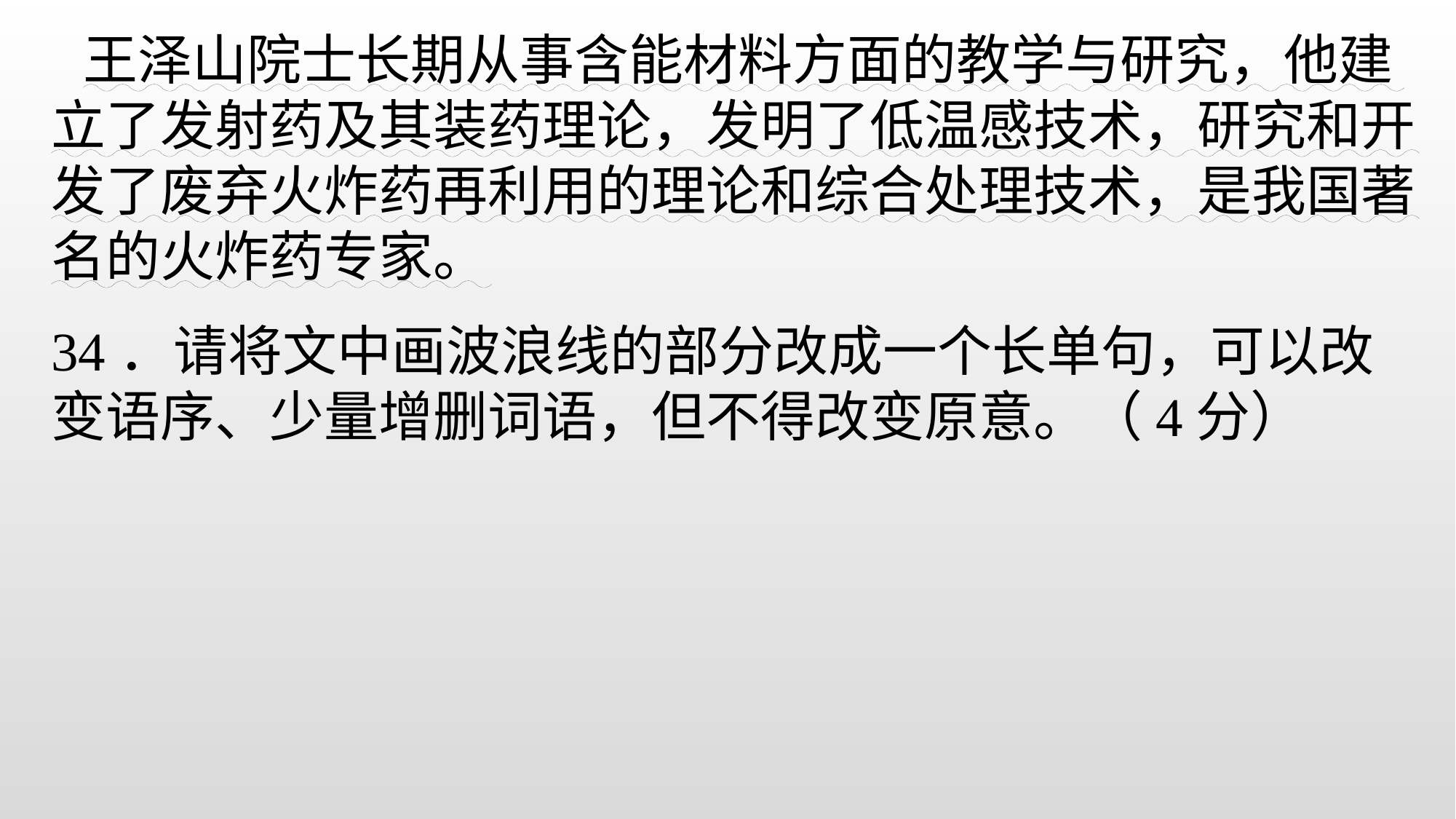

王泽山院士长期从事含能材料方面的教学与研究，他建立了发射药及其装药理论，发明了低温感技术，研究和开发了废弃火炸药再利用的理论和综合处理技术，是我国著名的火炸药专家。
#

34．请将文中画波浪线的部分改成一个长单句，可以改变语序、少量增删词语，但不得改变原意。（4分）